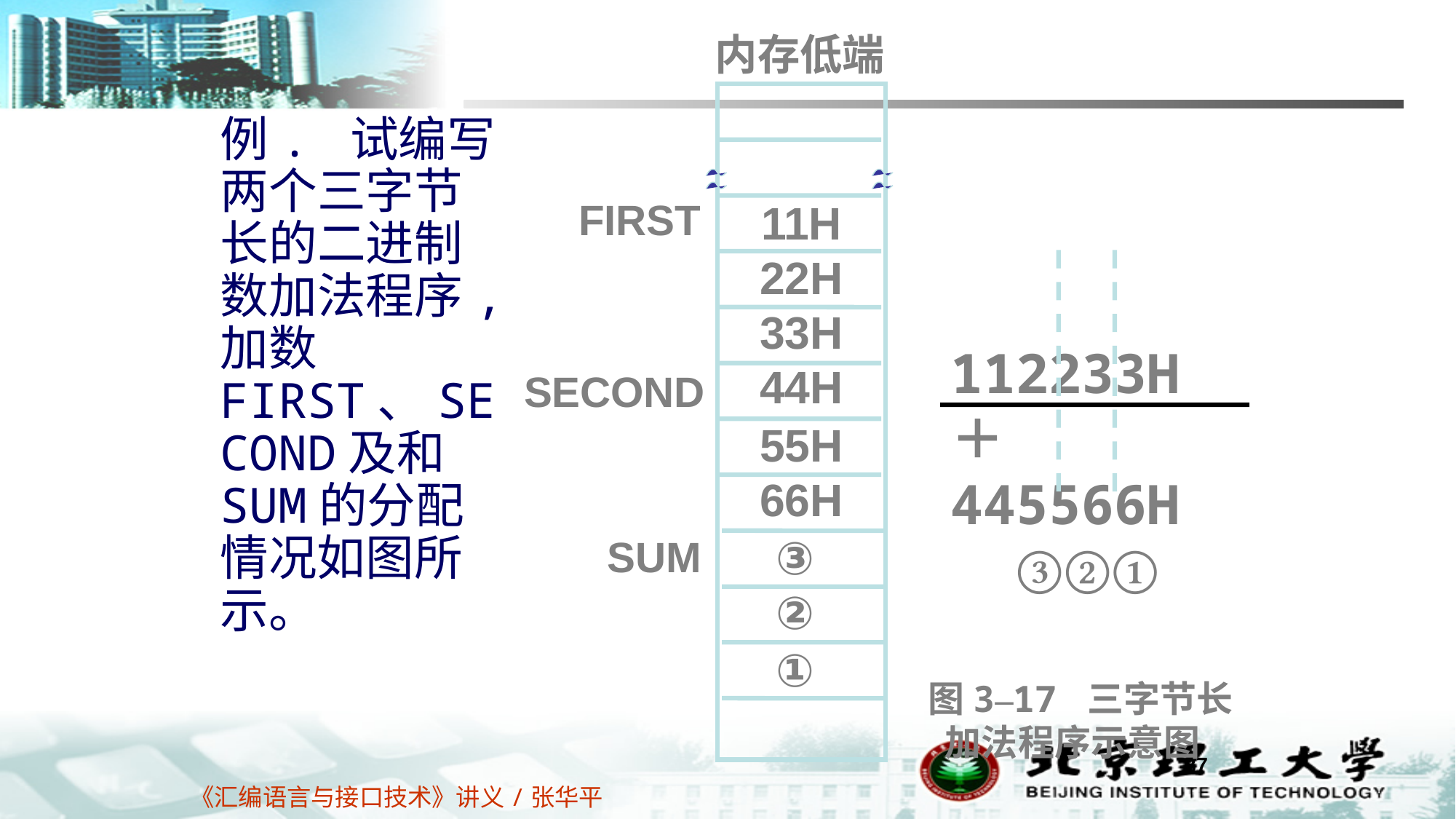

内存低端

11H
22H
33H
44H

55H
66H

③
②
①

FIRST

  112233H
＋445566H
  ③②①

SECOND

SUM

图3–17 三字节长
 加法程序示意图

例. 试编写两个三字节长的二进制数加法程序,加数FIRST、SECOND及和SUM的分配情况如图所示。
87